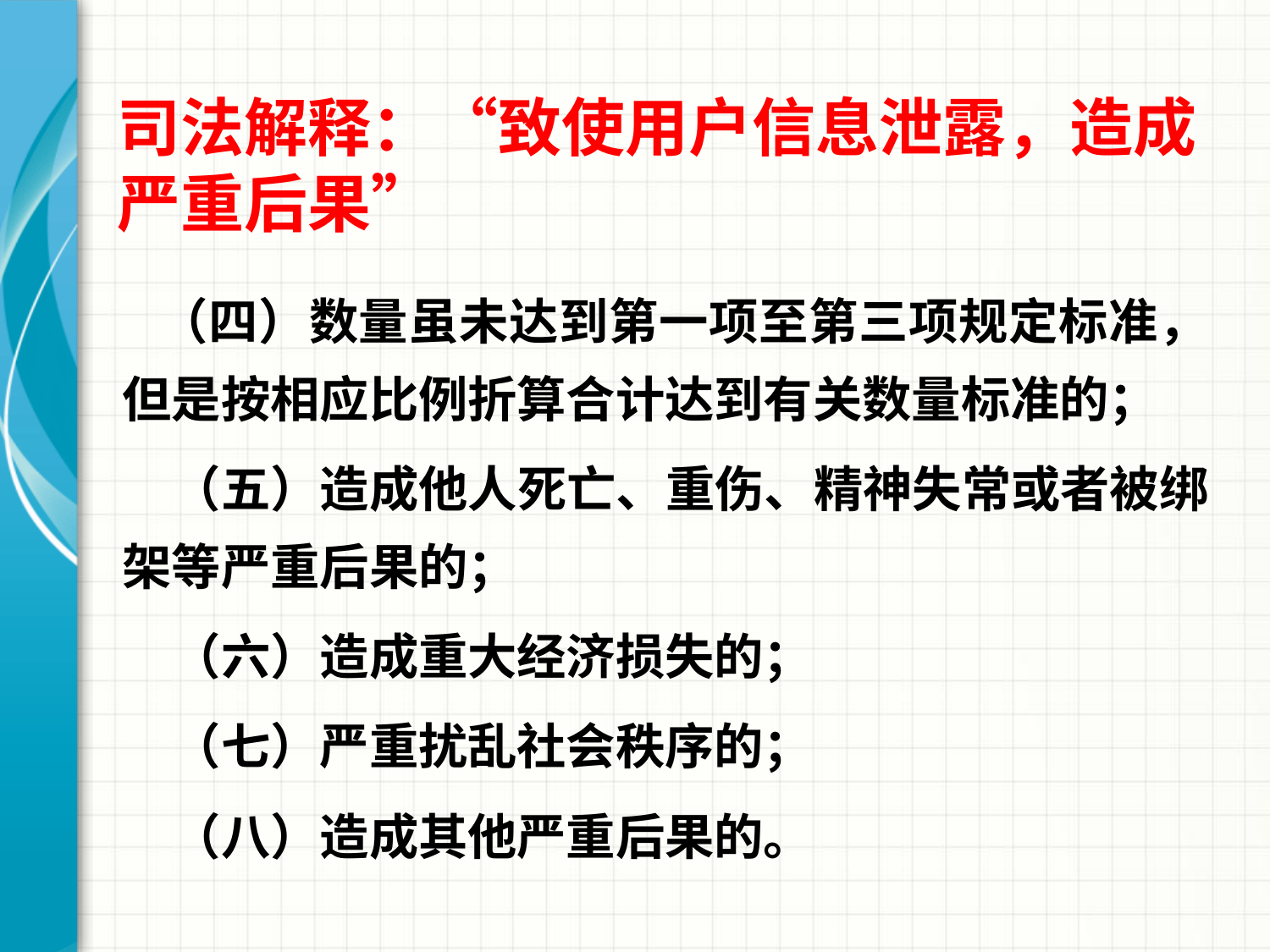

司法解释：“致使用户信息泄露，造成严重后果”
  （四）数量虽未达到第一项至第三项规定标准，但是按相应比例折算合计达到有关数量标准的；
　（五）造成他人死亡、重伤、精神失常或者被绑架等严重后果的；
　（六）造成重大经济损失的；
　（七）严重扰乱社会秩序的；
　（八）造成其他严重后果的。